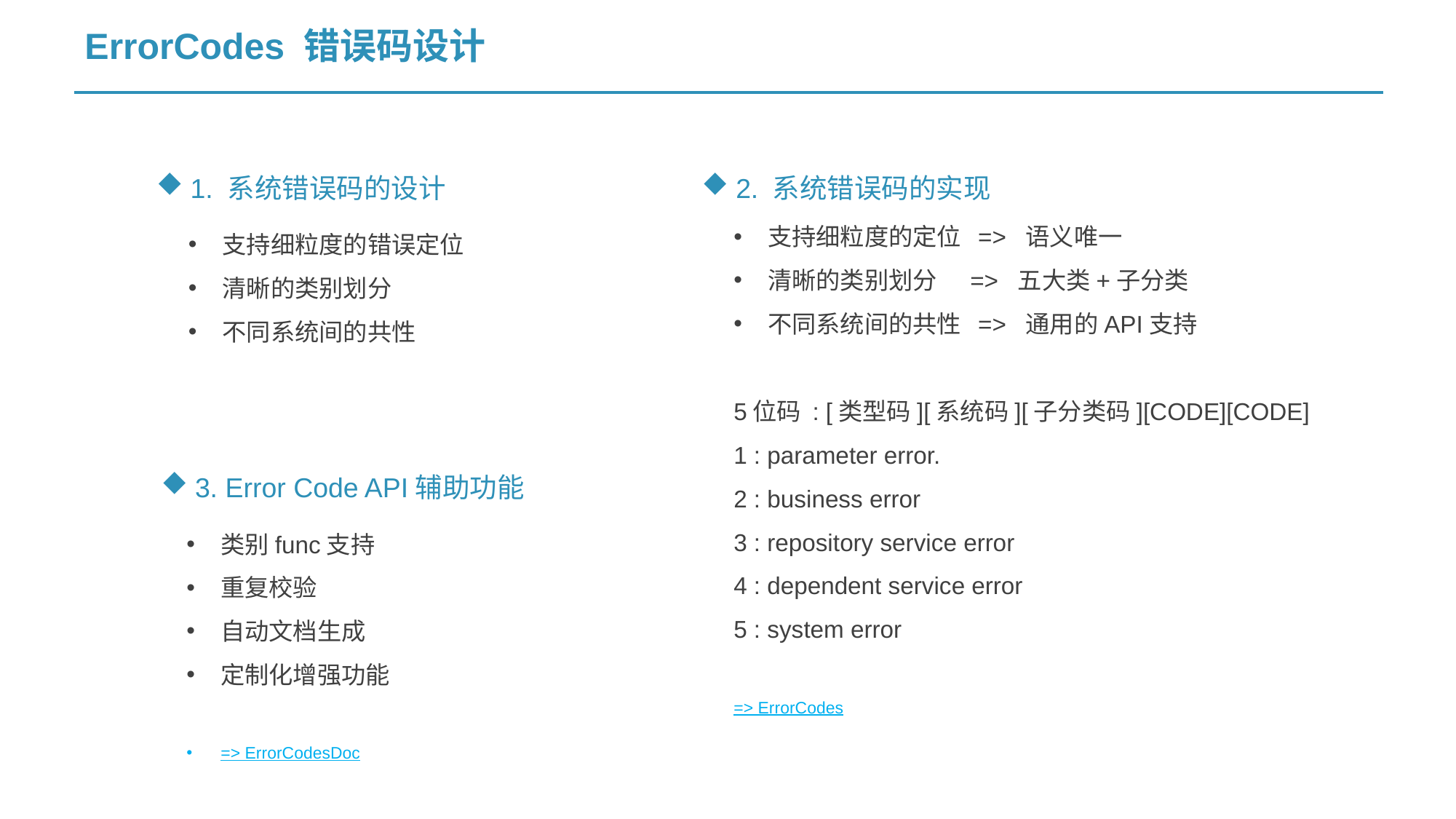

ErrorCodes 错误码设计
1. 系统错误码的设计
2. 系统错误码的实现
支持细粒度的定位  =>  语义唯一
清晰的类别划分     =>  五大类+子分类
不同系统间的共性  =>  通用的API支持

5位码 : [类型码][系统码][子分类码][CODE][CODE]
1 : parameter error.
2 : business error
3 : repository service error
4 : dependent service error
5 : system error

=> ErrorCodes
支持细粒度的错误定位
清晰的类别划分
不同系统间的共性

3. Error Code API辅助功能
类别func支持
重复校验
自动文档生成
定制化增强功能

=> ErrorCodesDoc